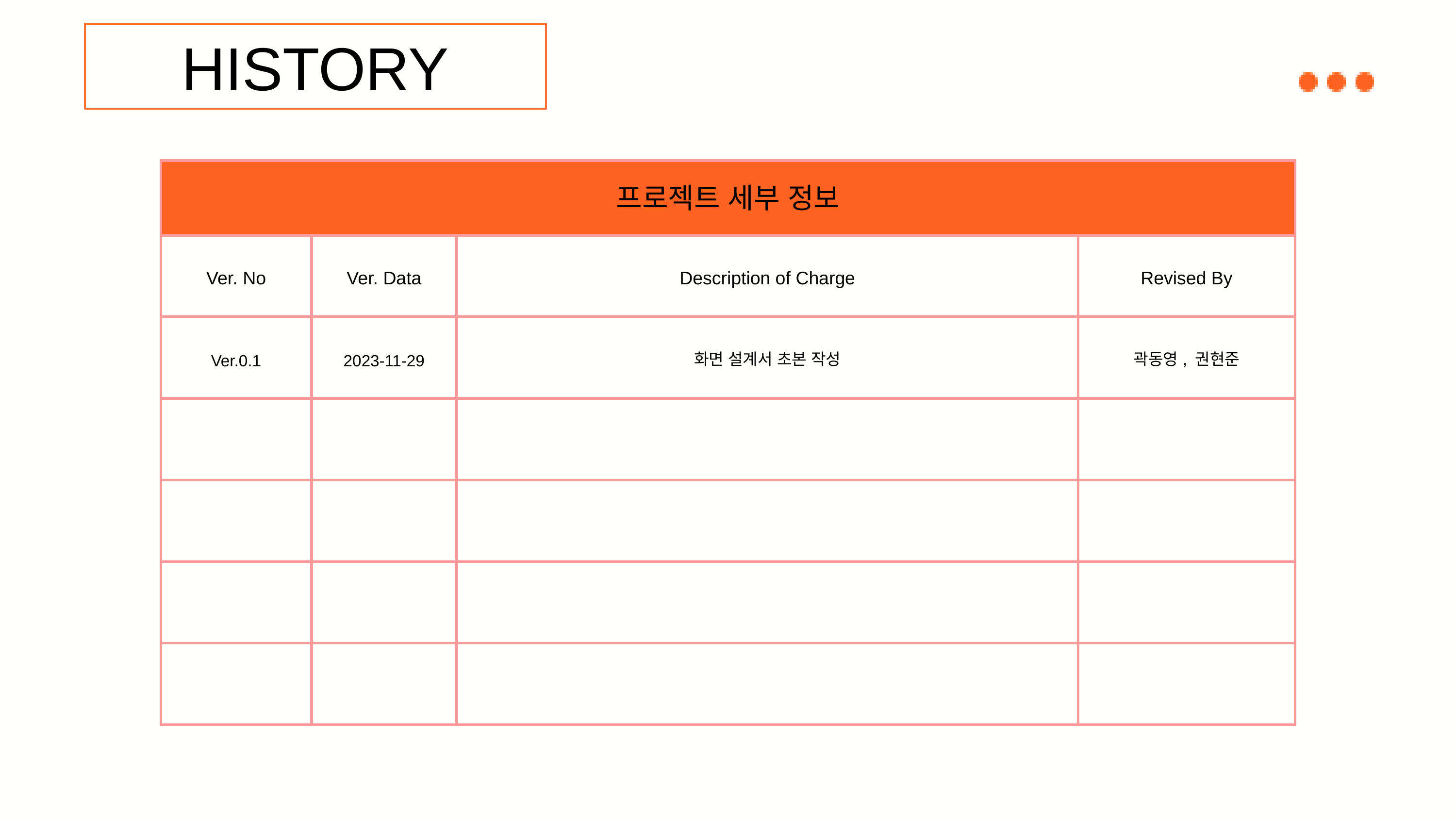

HISTORY

| 프로젝트 세부 정보 | 프로젝트 세부 정보 | 프로젝트 세부 정보 | 프로젝트 세부 정보 |
| --- | --- | --- | --- |
| Ver. No | Ver. Data | Description of Charge | Revised By |
| Ver.0.1 | 2023-11-29 | 화면 설계서 초본 작성 | 곽동영, 권현준 |
|  |  |  |  |
|  |  |  |  |
|  |  |  |  |
|  |  |  |  |